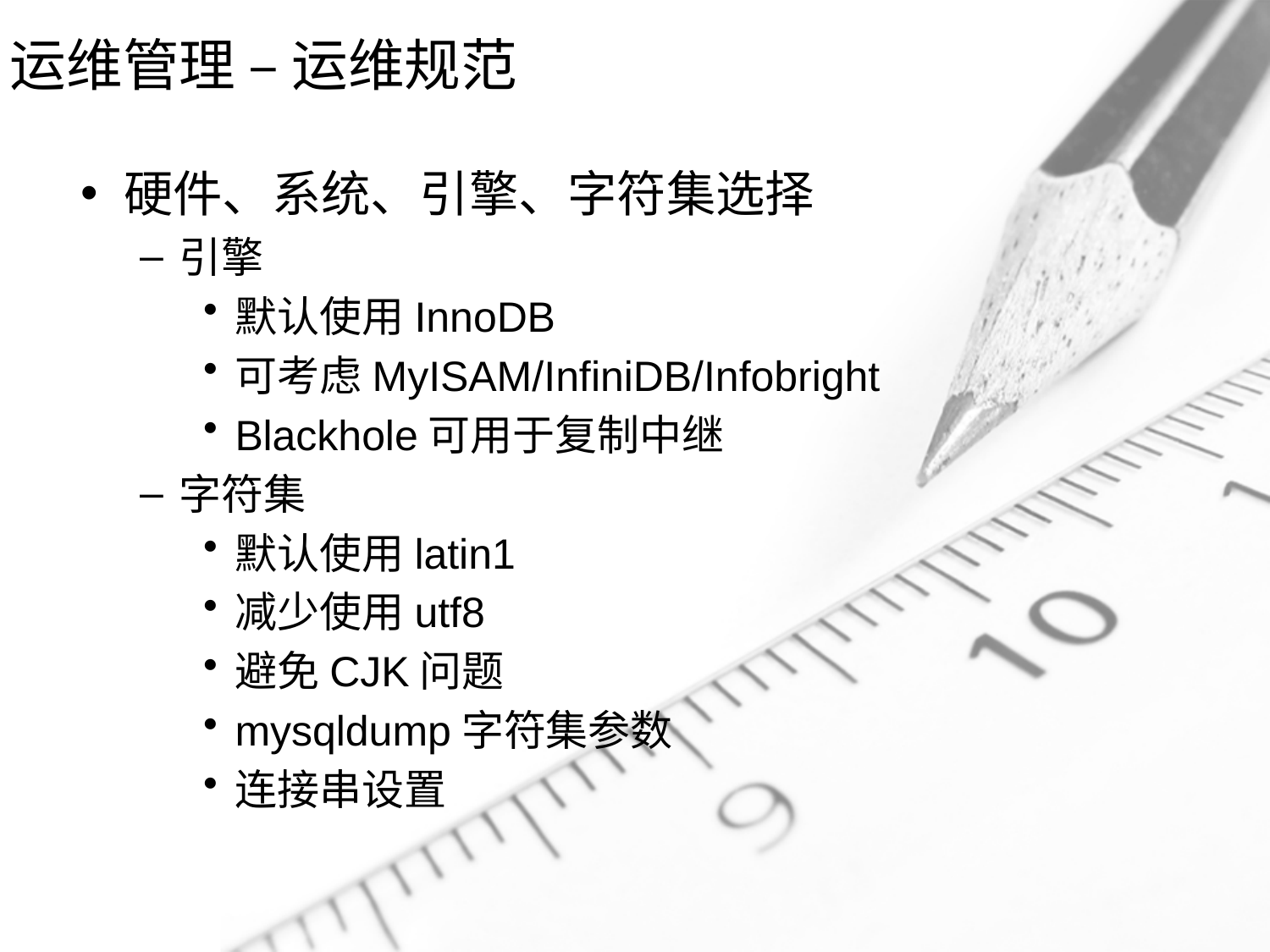

# 运维管理 – 运维规范
硬件、系统、引擎、字符集选择
引擎
默认使用InnoDB
可考虑MyISAM/InfiniDB/Infobright
Blackhole可用于复制中继
字符集
默认使用latin1
减少使用utf8
避免CJK问题
mysqldump字符集参数
连接串设置